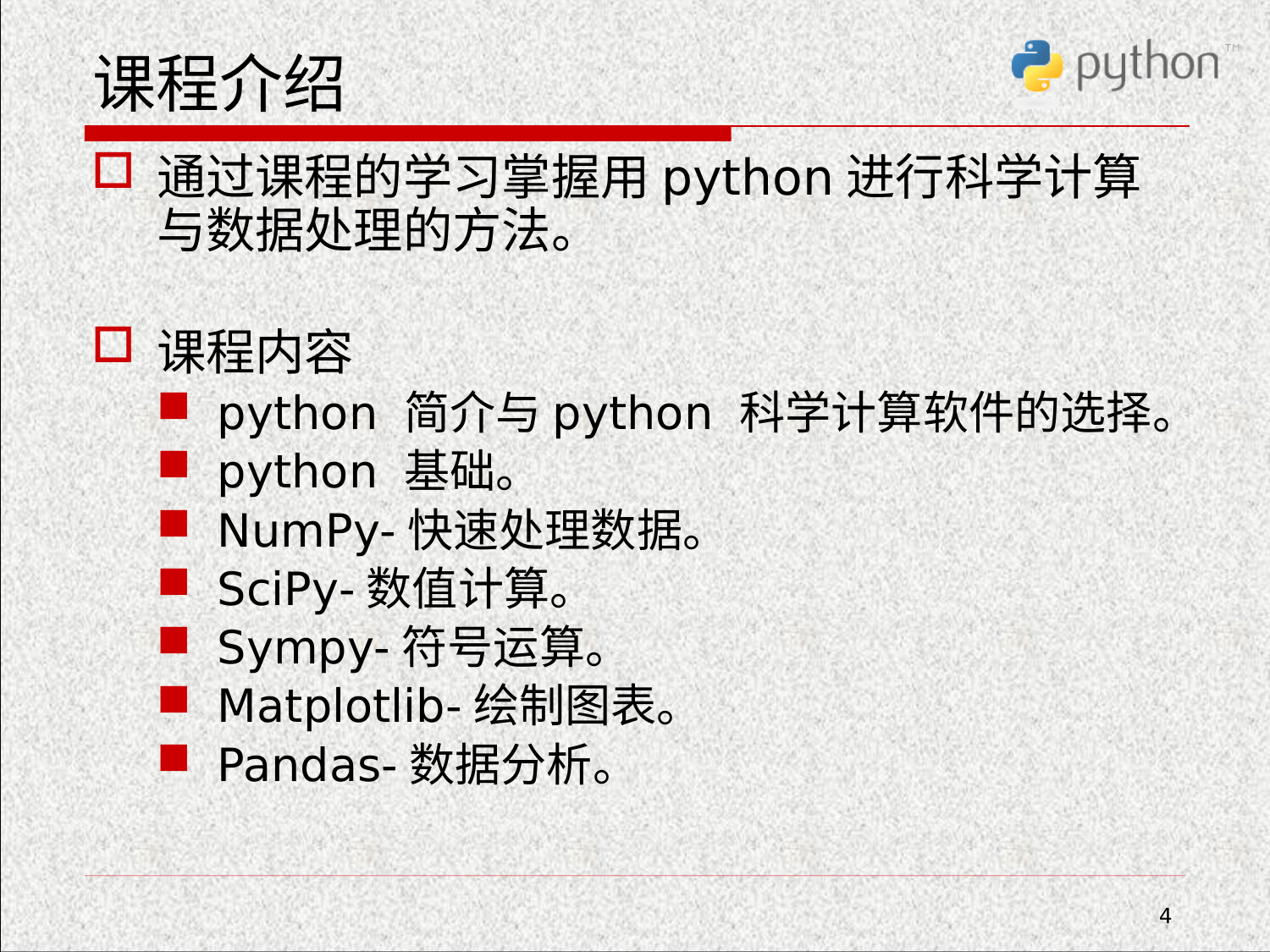

# 课程介绍
通过课程的学习掌握用python进行科学计算与数据处理的方法。

课程内容
python 简介与python 科学计算软件的选择。
python 基础。
NumPy-快速处理数据。
SciPy-数值计算。
Sympy-符号运算。
Matplotlib-绘制图表。
Pandas-数据分析。
4